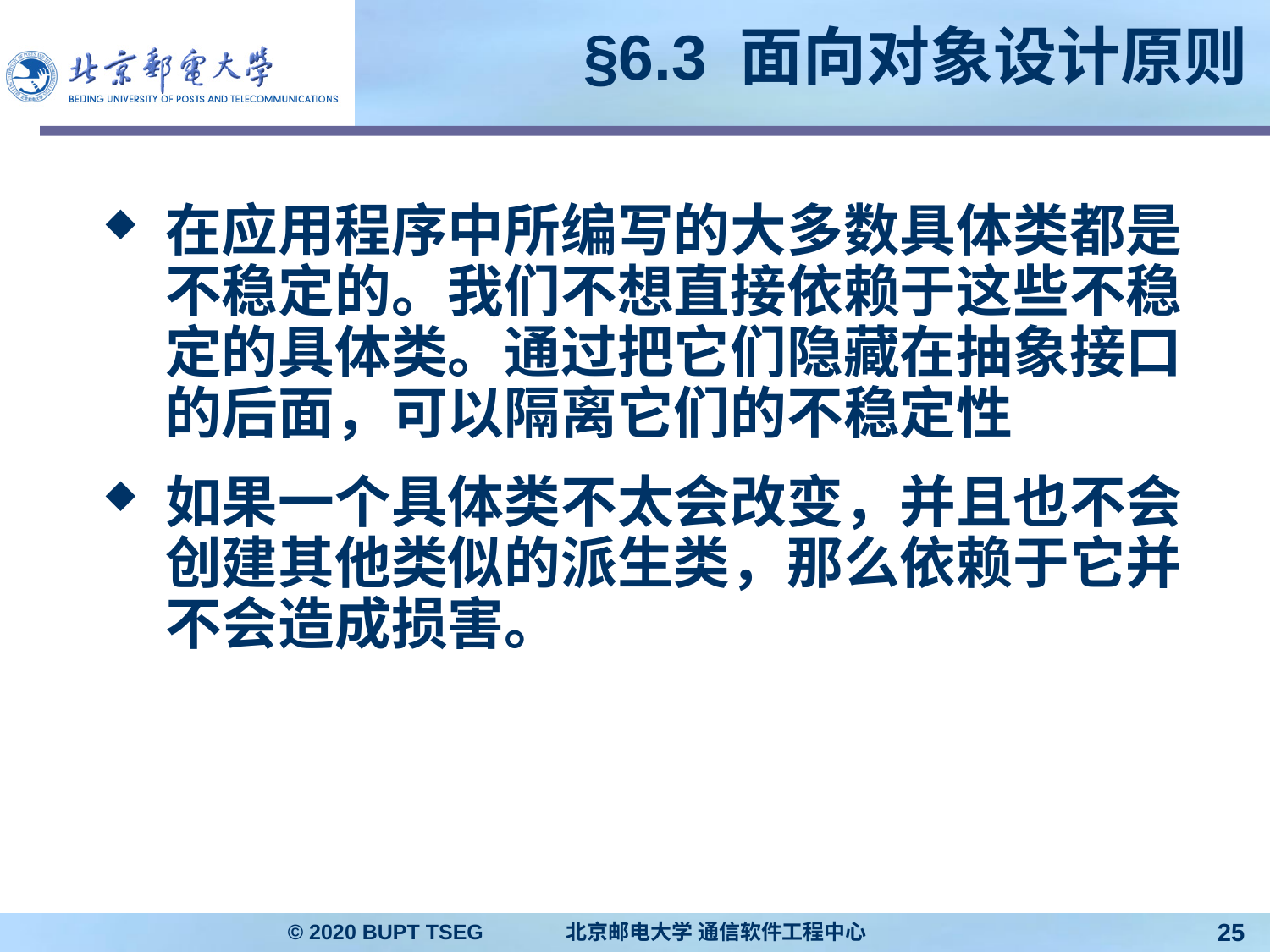

# §6.3 面向对象设计原则
在应用程序中所编写的大多数具体类都是不稳定的。我们不想直接依赖于这些不稳定的具体类。通过把它们隐藏在抽象接口的后面，可以隔离它们的不稳定性
如果一个具体类不太会改变，并且也不会创建其他类似的派生类，那么依赖于它并不会造成损害。

© 2020 BUPT TSEG             北京邮电大学 通信软件工程中心